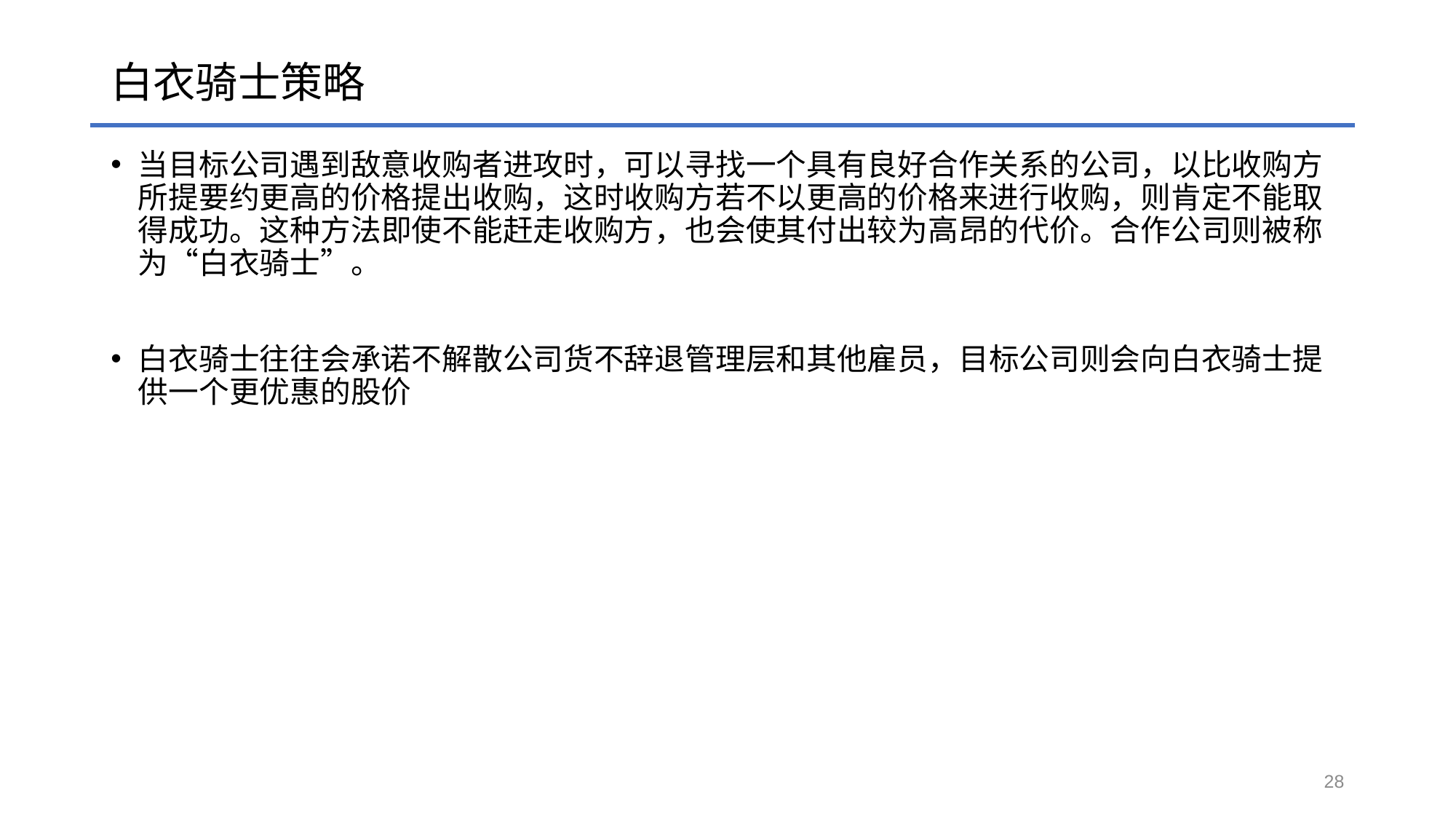

# 白衣骑士策略
当目标公司遇到敌意收购者进攻时，可以寻找一个具有良好合作关系的公司，以比收购方所提要约更高的价格提出收购，这时收购方若不以更高的价格来进行收购，则肯定不能取得成功。这种方法即使不能赶走收购方，也会使其付出较为高昂的代价。合作公司则被称为“白衣骑士”。

白衣骑士往往会承诺不解散公司货不辞退管理层和其他雇员，目标公司则会向白衣骑士提供一个更优惠的股价
28